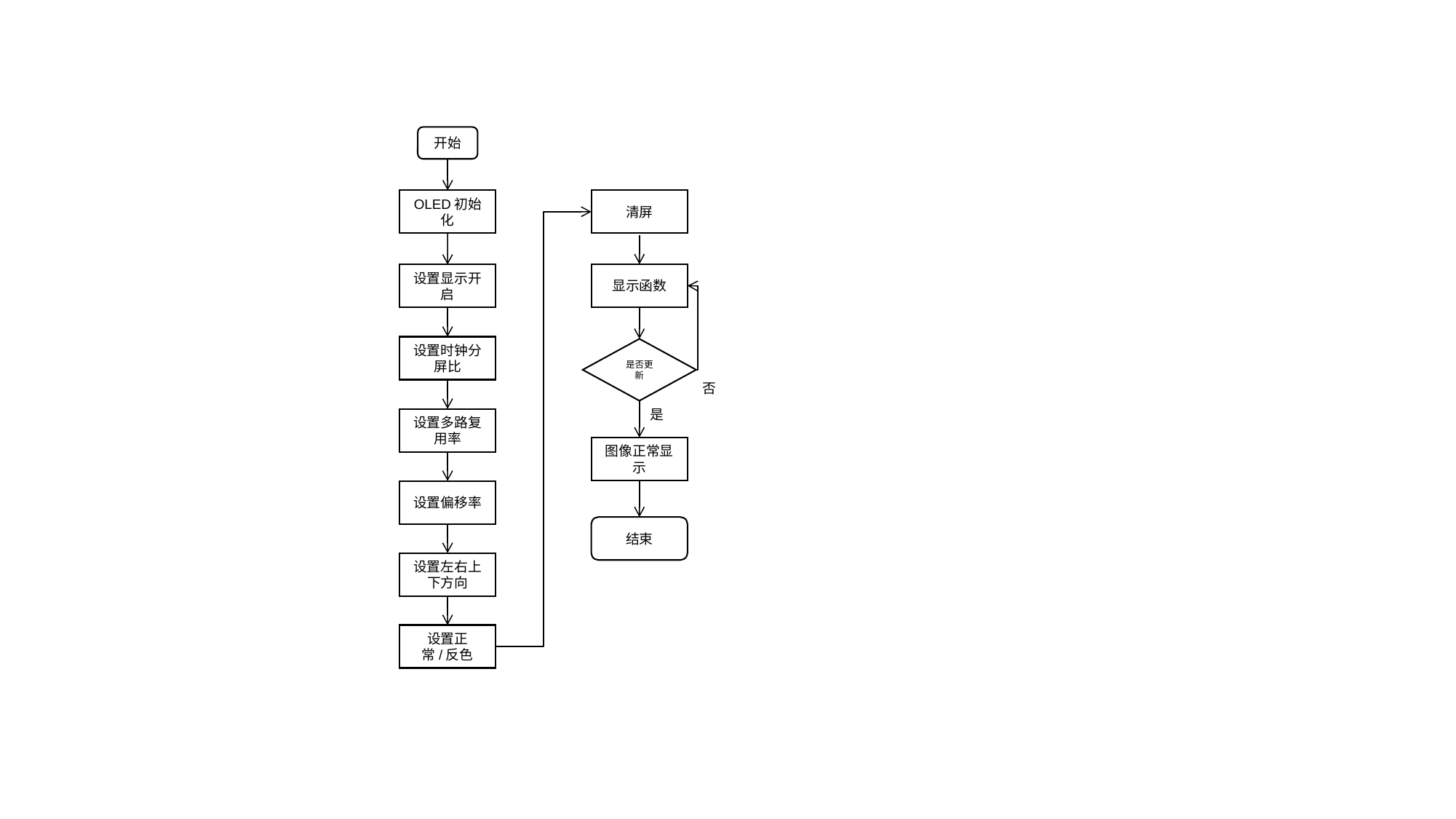

开始
OLED初始化
清屏
显示函数
设置显示开启
设置时钟分屏比
是否更新
否
是
设置多路复用率
图像正常显示
设置偏移率
结束
设置左右上下方向
设置正常/反色